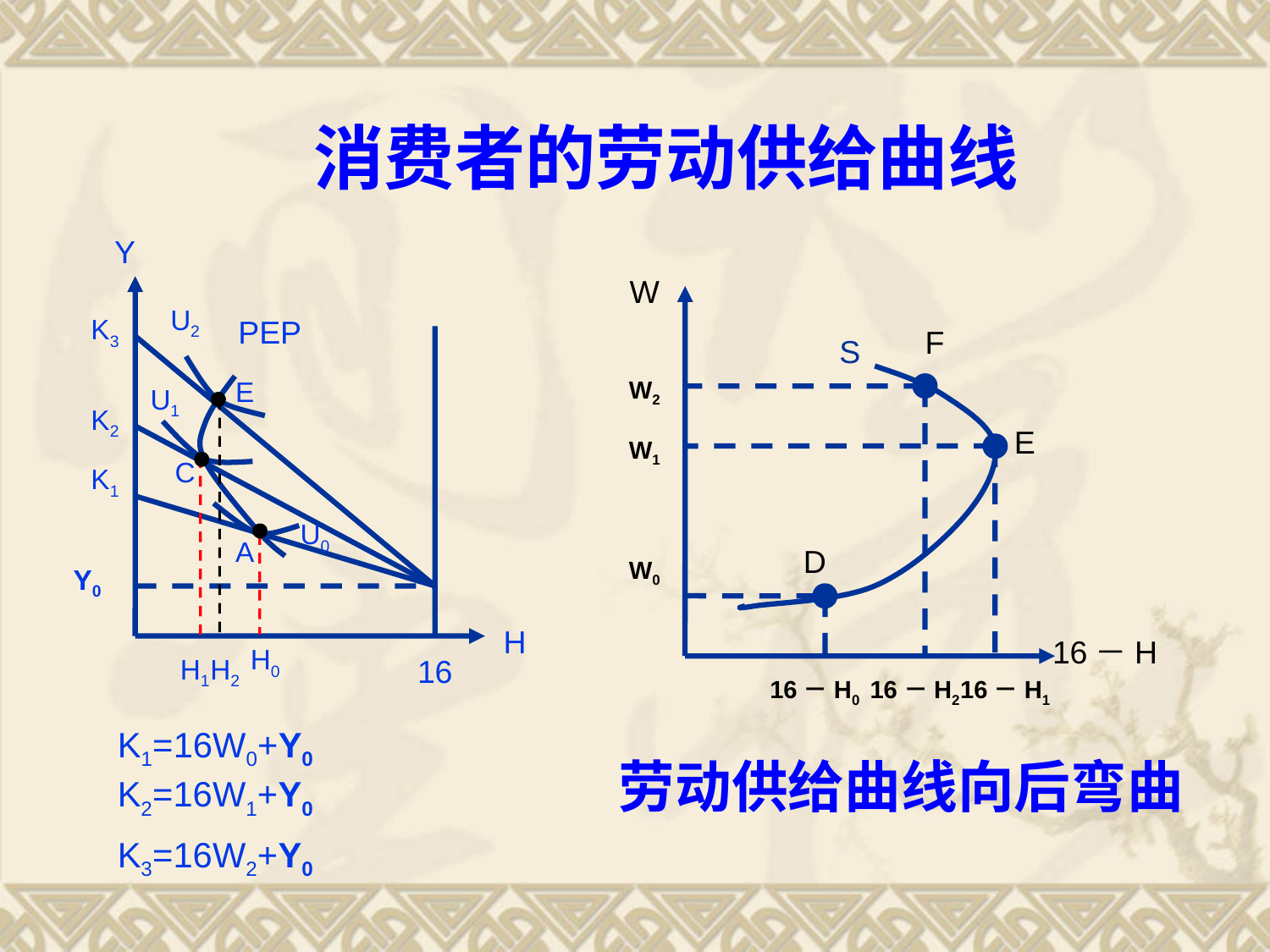

# 消费者的劳动供给曲线
Y
W

U2
K3
PEP
F

S

E
W2

U1

K2

E

W1

C

K1

A

U0

D
W0
Y0

H
16－H

H0
H1
H2
16

16－H0
16－H2
16－H1
劳动供给曲线向后弯曲
K1=16W0+Y0

K2=16W1+Y0

K3=16W2+Y0